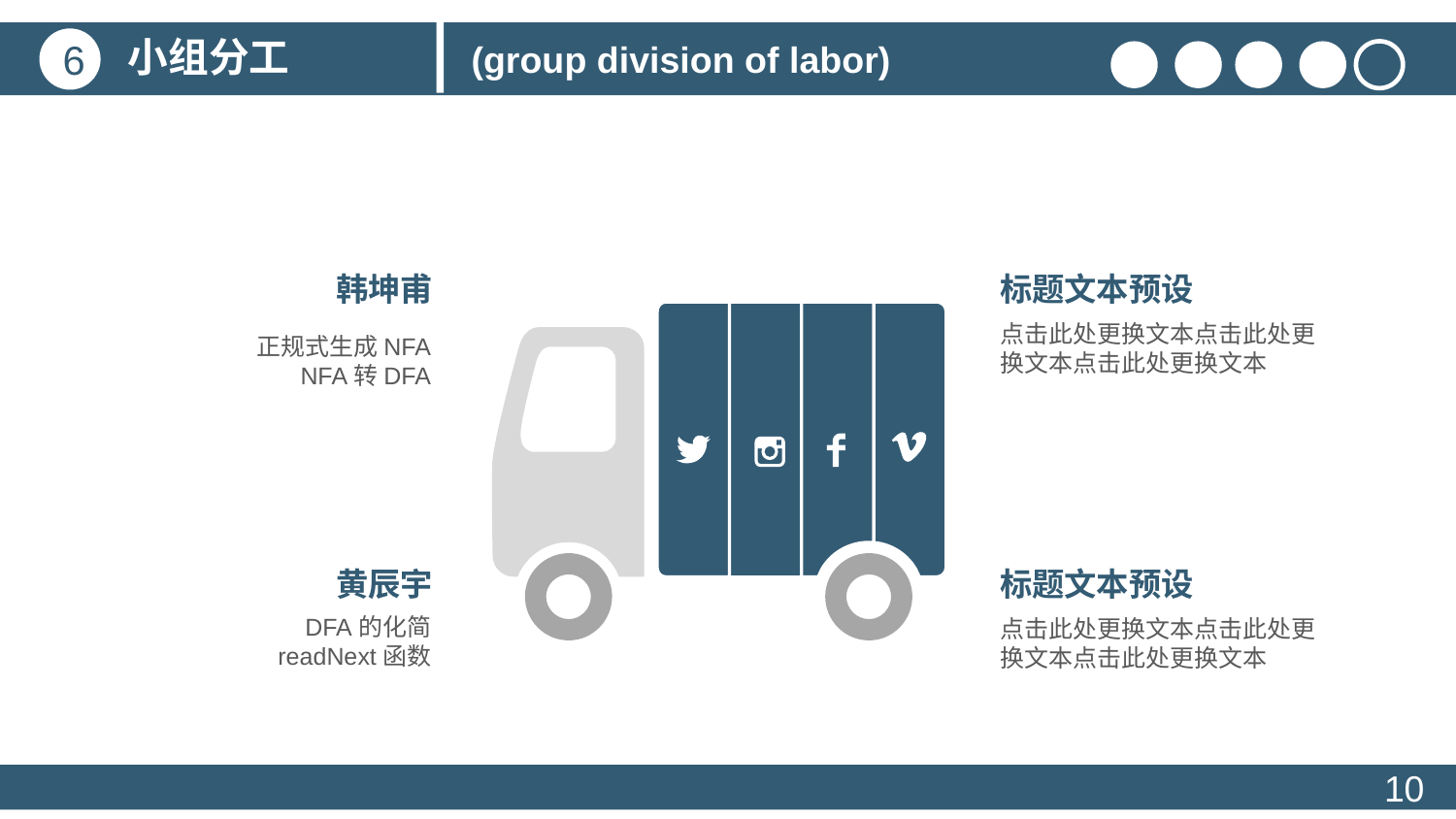

小组分工
6
(group division of labor)
标题文本预设
点击此处更换文本点击此处更换文本点击此处更换文本
韩坤甫
正规式生成NFA
NFA转DFA

黄辰宇
DFA的化简
readNext函数
标题文本预设
点击此处更换文本点击此处更换文本点击此处更换文本
10